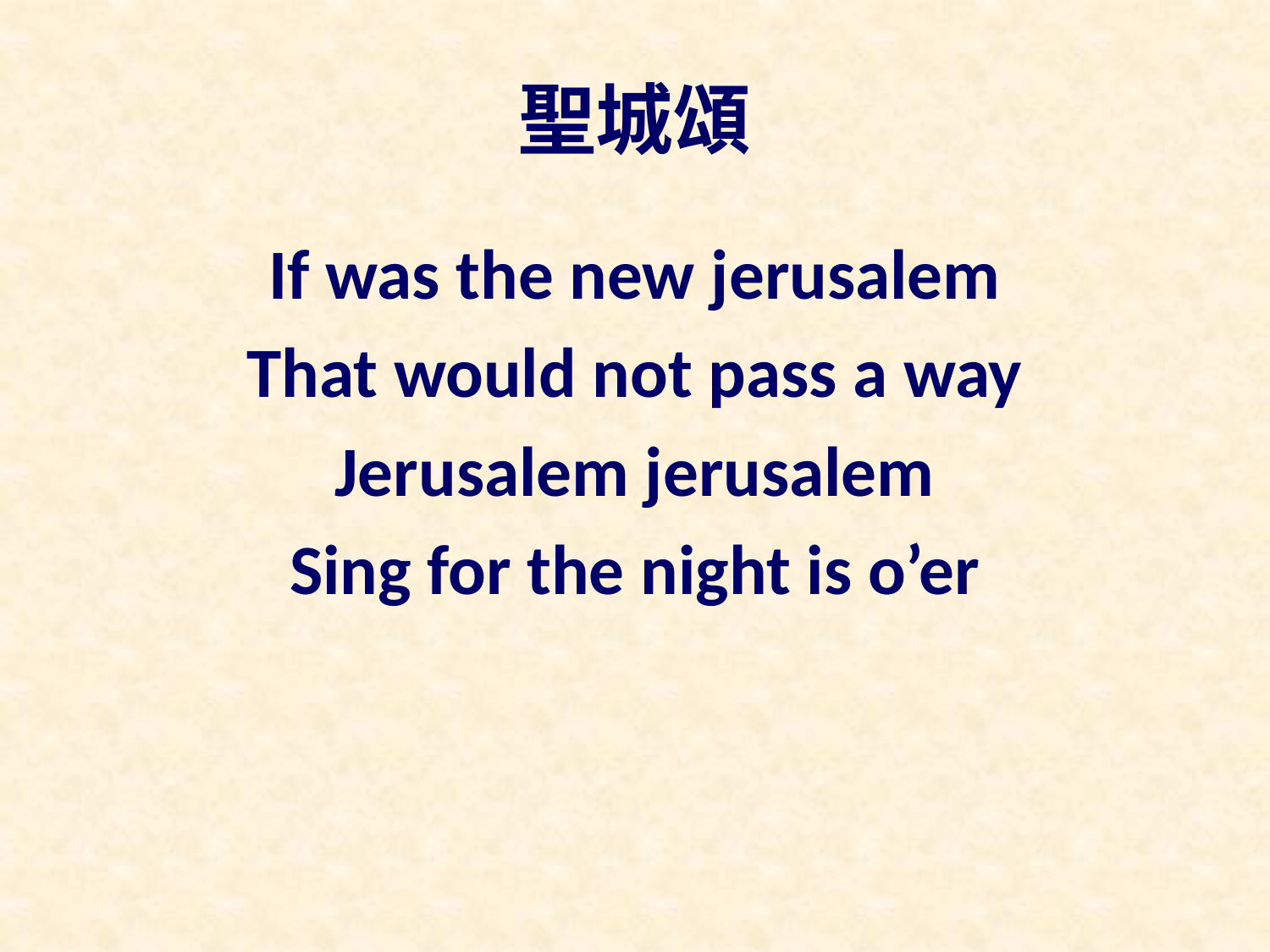

# 聖城頌
If was the new jerusalem
That would not pass a way
Jerusalem jerusalem
Sing for the night is o’er